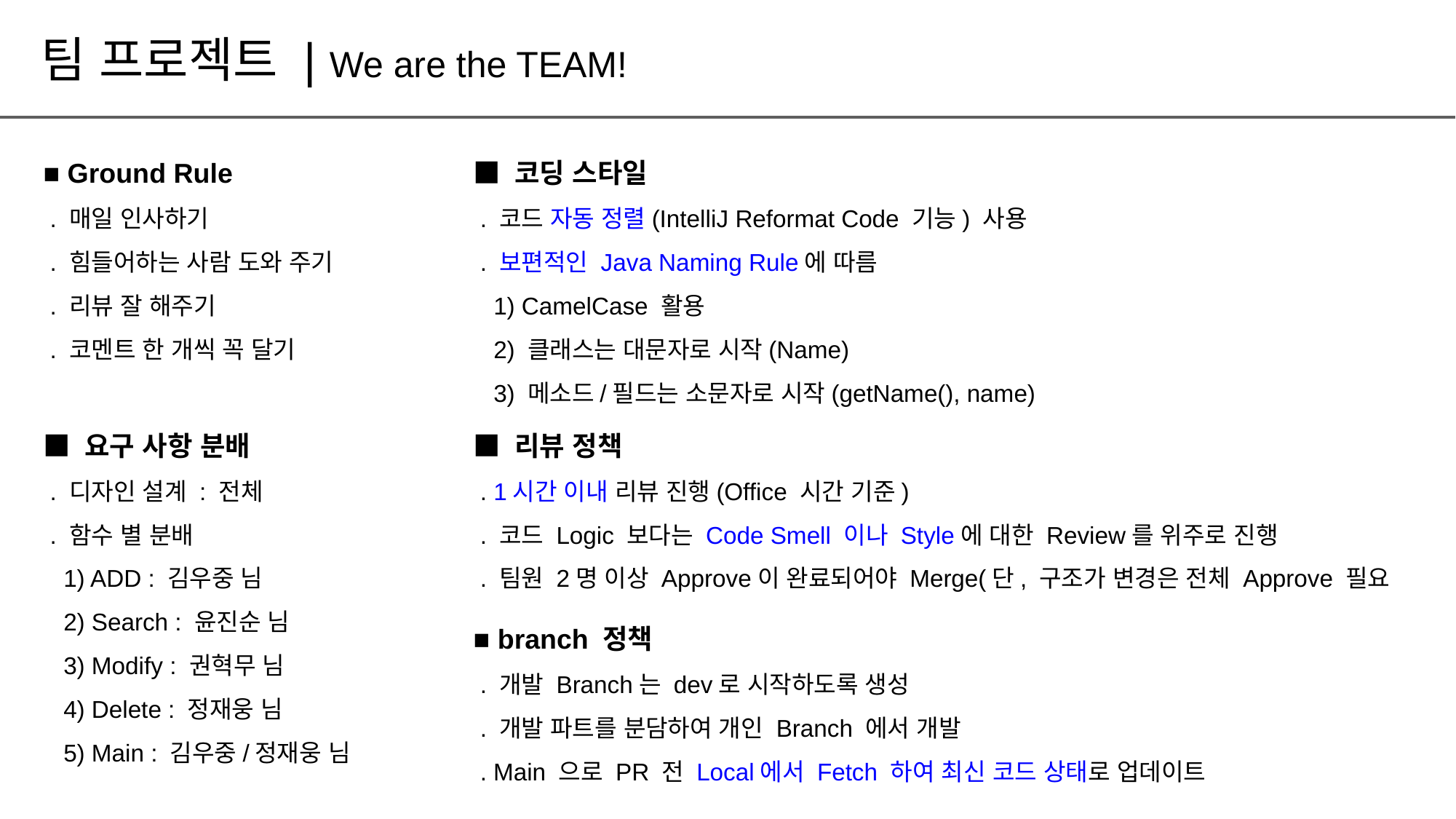

팀 프로젝트 | We are the TEAM!
■ Ground Rule
 . 매일 인사하기
 . 힘들어하는 사람 도와 주기
 . 리뷰 잘 해주기
 . 코멘트 한 개씩 꼭 달기
■ 코딩 스타일
 . 코드 자동 정렬(IntelliJ Reformat Code 기능) 사용
 . 보편적인 Java Naming Rule에 따름
   1) CamelCase 활용
   2) 클래스는 대문자로 시작(Name)
   3) 메소드/필드는 소문자로 시작(getName(), name)
■ 요구 사항 분배
 . 디자인 설계 : 전체
 . 함수 별 분배
   1) ADD : 김우중 님
   2) Search : 윤진순 님
   3) Modify : 권혁무 님
   4) Delete : 정재웅 님
   5) Main : 김우중/정재웅 님
■ 리뷰 정책
 . 1시간 이내 리뷰 진행(Office 시간 기준)
 . 코드 Logic 보다는 Code Smell 이나 Style에 대한 Review를 위주로 진행
 . 팀원 2명 이상 Approve이 완료되어야 Merge(단, 구조가 변경은 전체 Approve 필요
■ branch 정책
 . 개발 Branch는 dev로 시작하도록 생성
 . 개발 파트를 분담하여 개인 Branch 에서 개발
 . Main 으로 PR 전 Local에서 Fetch 하여 최신 코드 상태로 업데이트